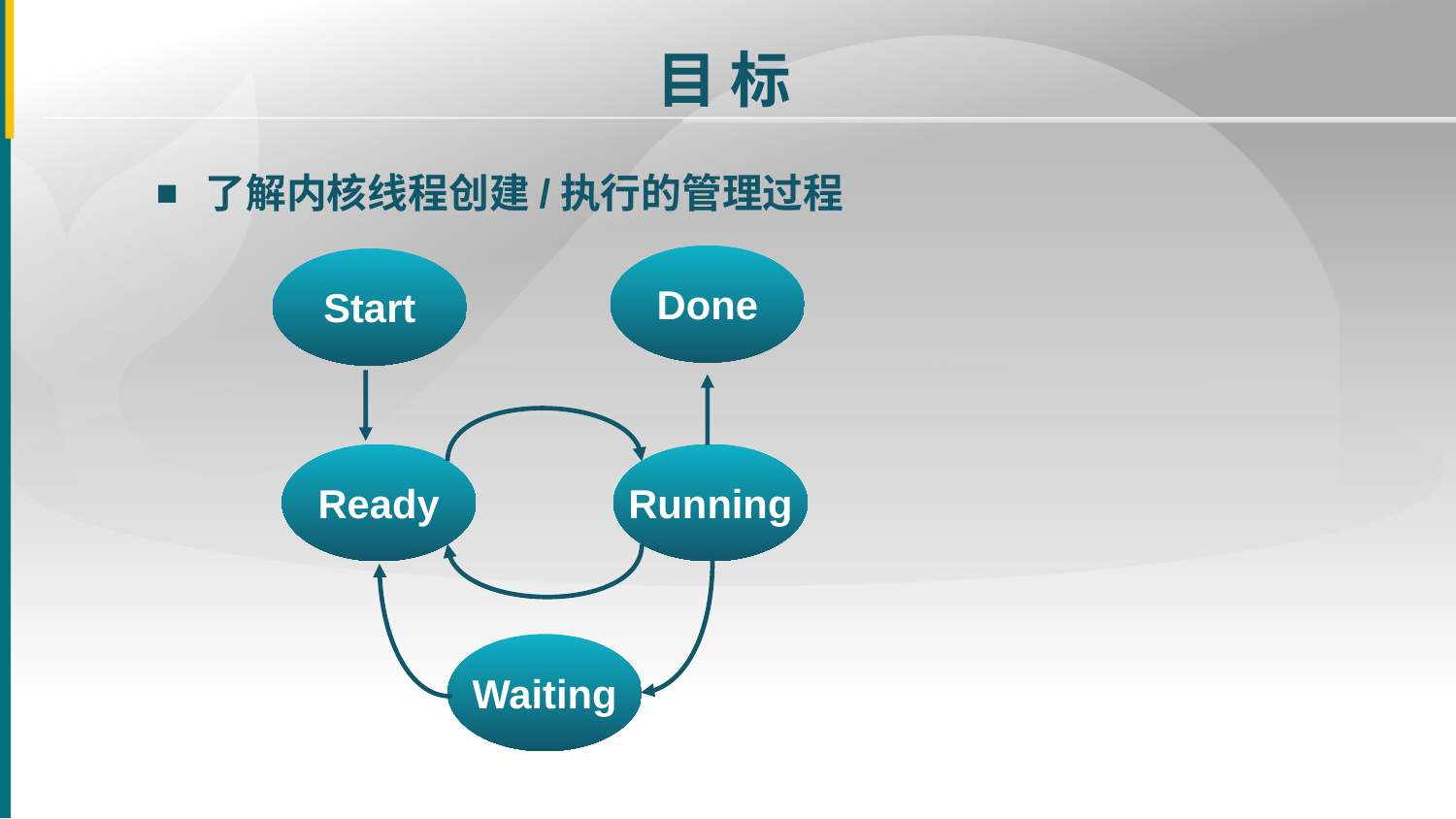

目 标
■
了解内核线程创建/执行的管理过程
Done
Start

Ready
Running

Waiting